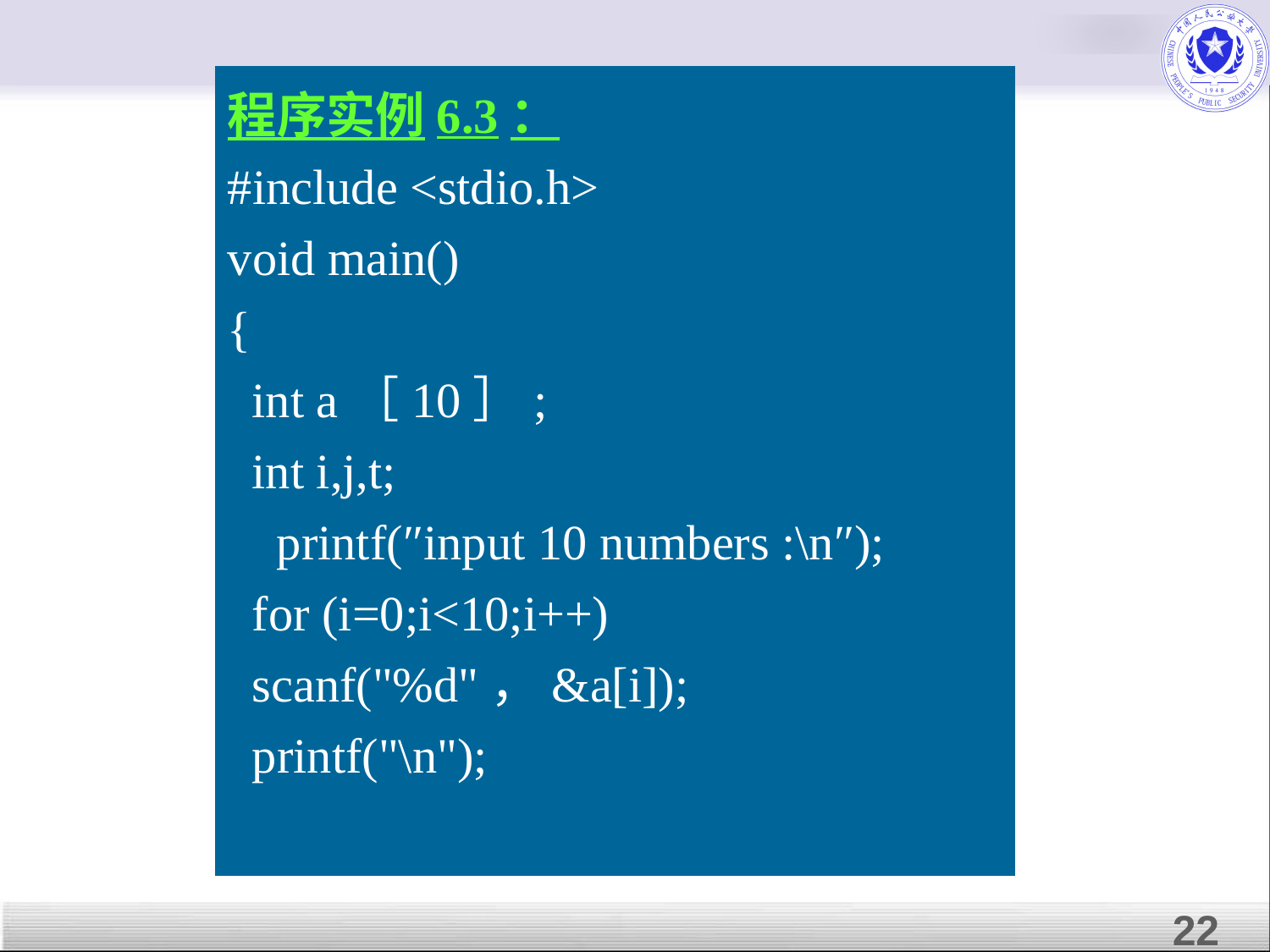

程序实例6.3：
#include <stdio.h>
void main()
{
  int a［10］;
  int i,j,t;
    printf(″input 10 numbers :\n″);
  for (i=0;i<10;i++)
  scanf("%d"，&a[i]);
  printf("\n");